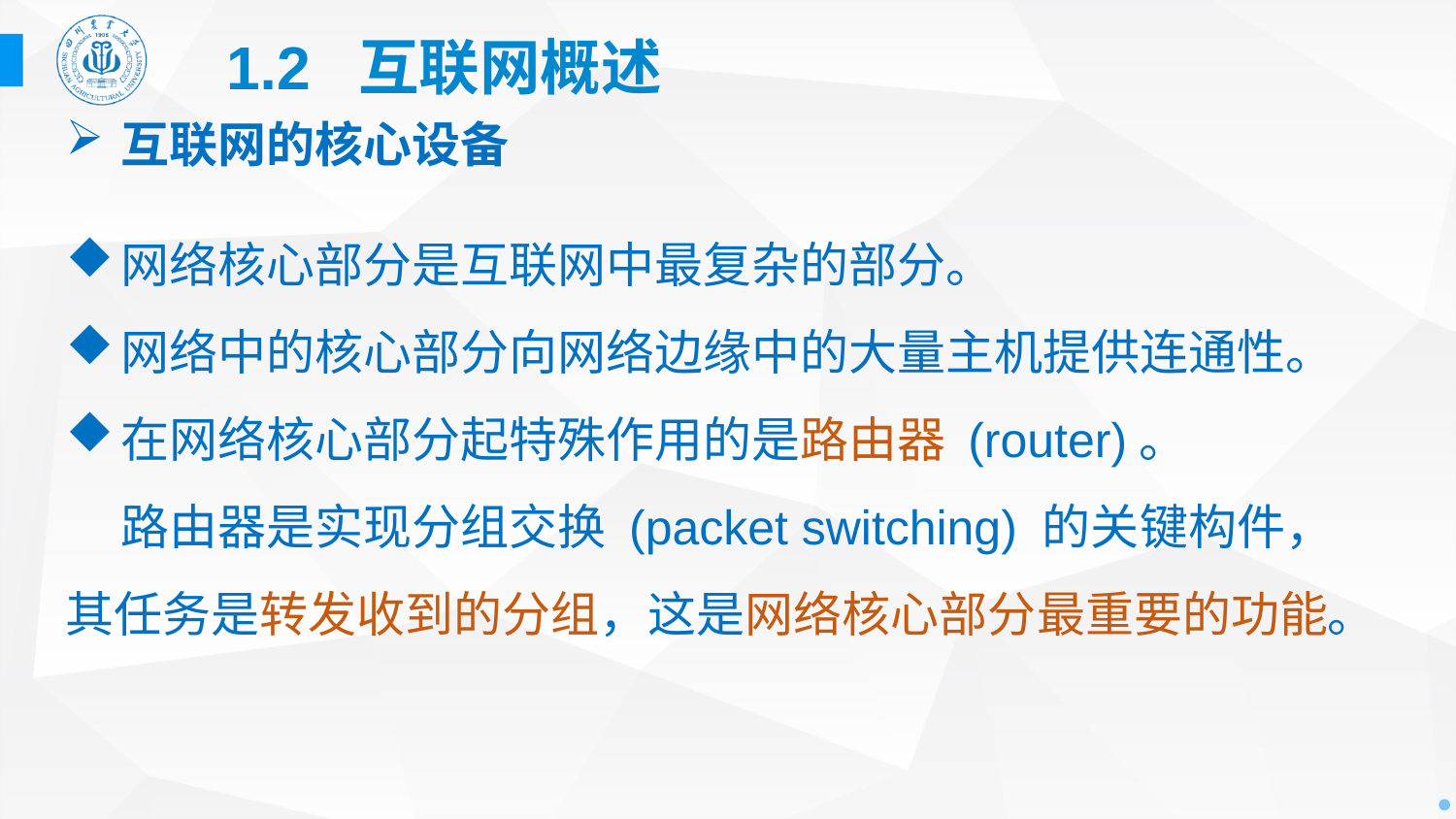

# 1.2  互联网概述
互联网的核心设备
网络核心部分是互联网中最复杂的部分。
网络中的核心部分向网络边缘中的大量主机提供连通性。
在网络核心部分起特殊作用的是路由器 (router)。
    路由器是实现分组交换 (packet switching) 的关键构件，其任务是转发收到的分组，这是网络核心部分最重要的功能。